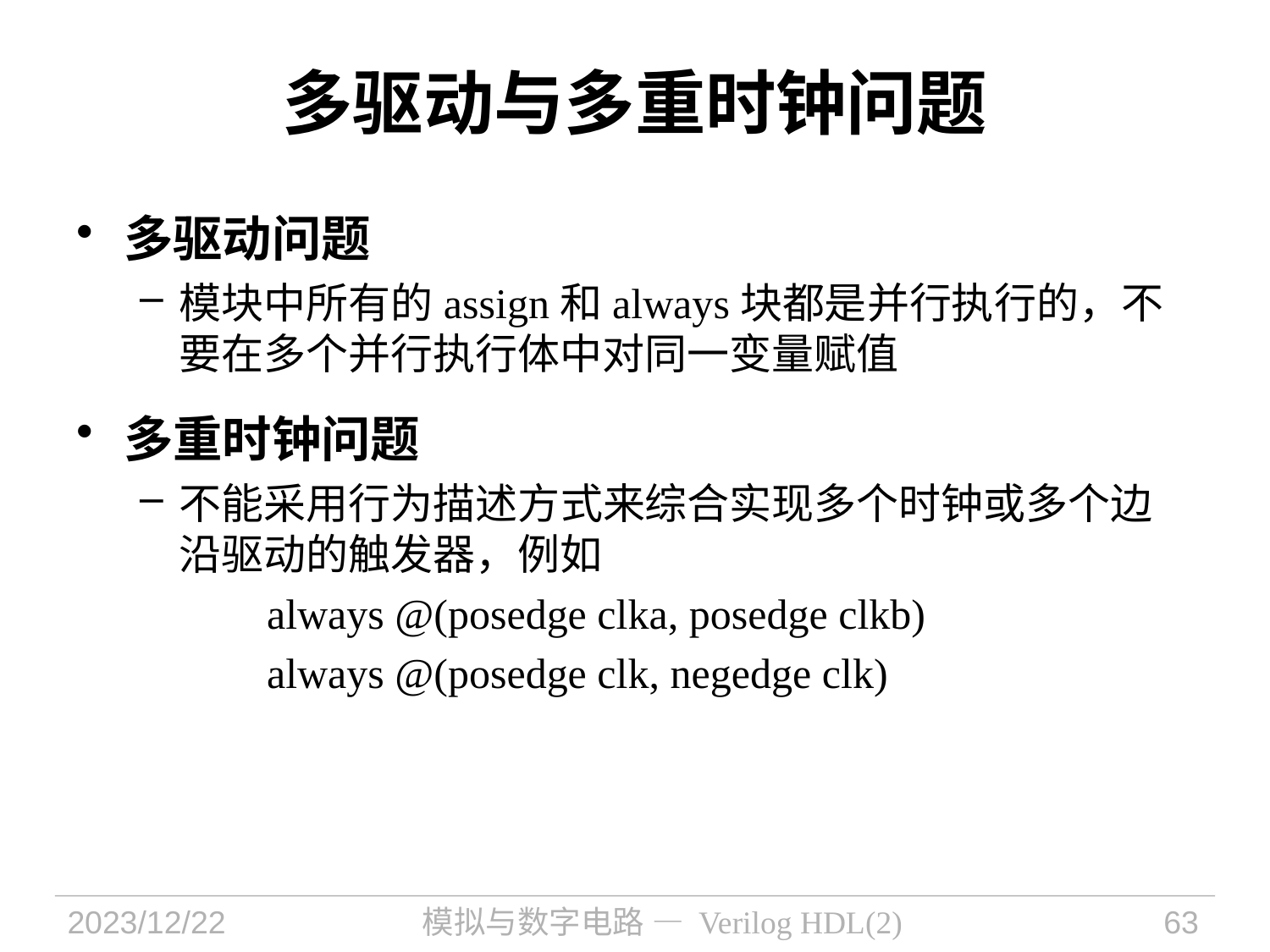

多驱动与多重时钟问题
多驱动问题
模块中所有的assign和always块都是并行执行的，不要在多个并行执行体中对同一变量赋值
多重时钟问题
不能采用行为描述方式来综合实现多个时钟或多个边沿驱动的触发器，例如
	always @(posedge clka, posedge clkb)
	always @(posedge clk, negedge clk)
2023/12/22
模拟与数字电路 — Verilog HDL(2)
63